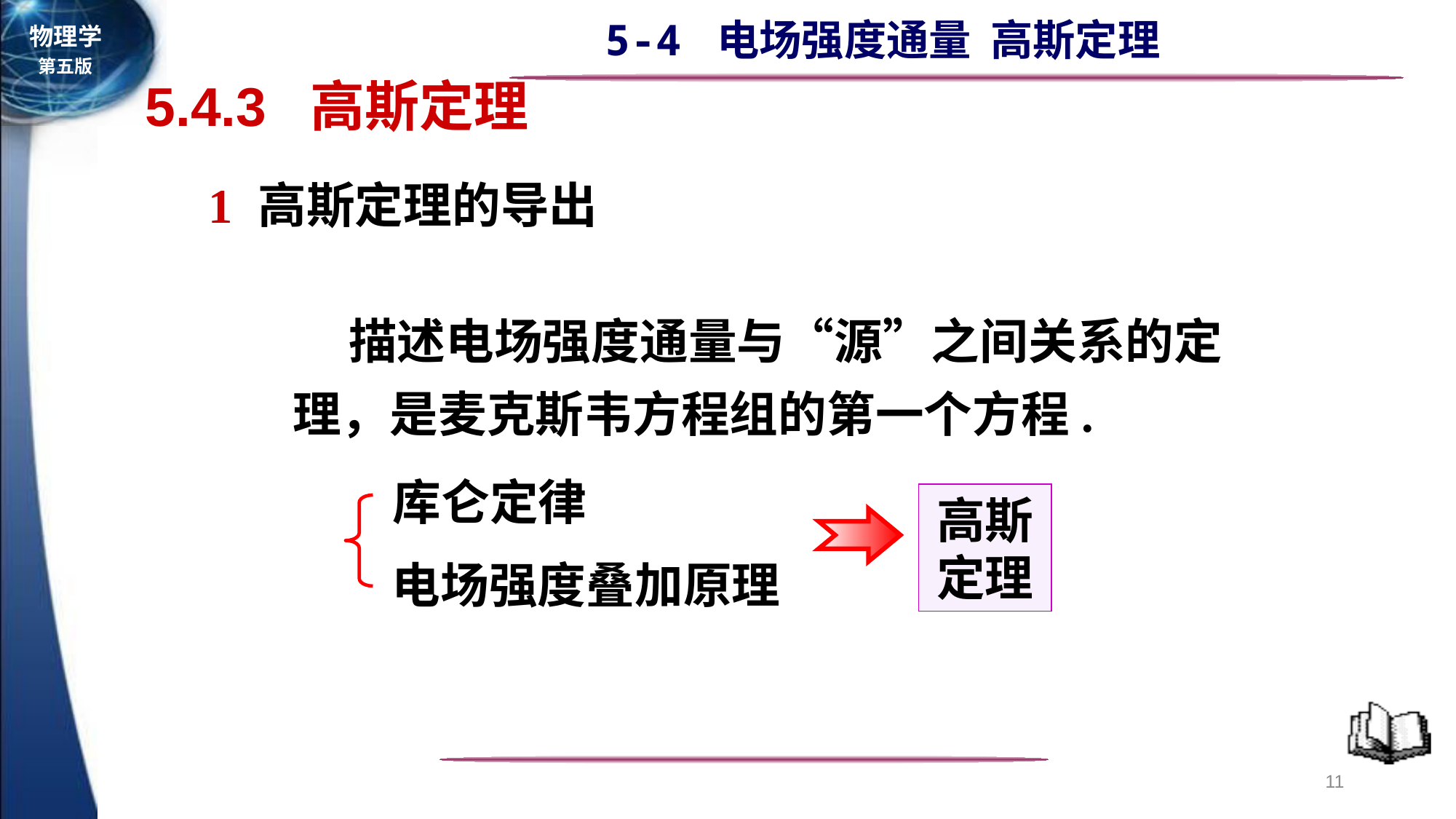

5.4.3  高斯定理
1 高斯定理的导出
    描述电场强度通量与“源”之间关系的定理，是麦克斯韦方程组的第一个方程.
库仑定律

电场强度叠加原理
高斯
定理

11